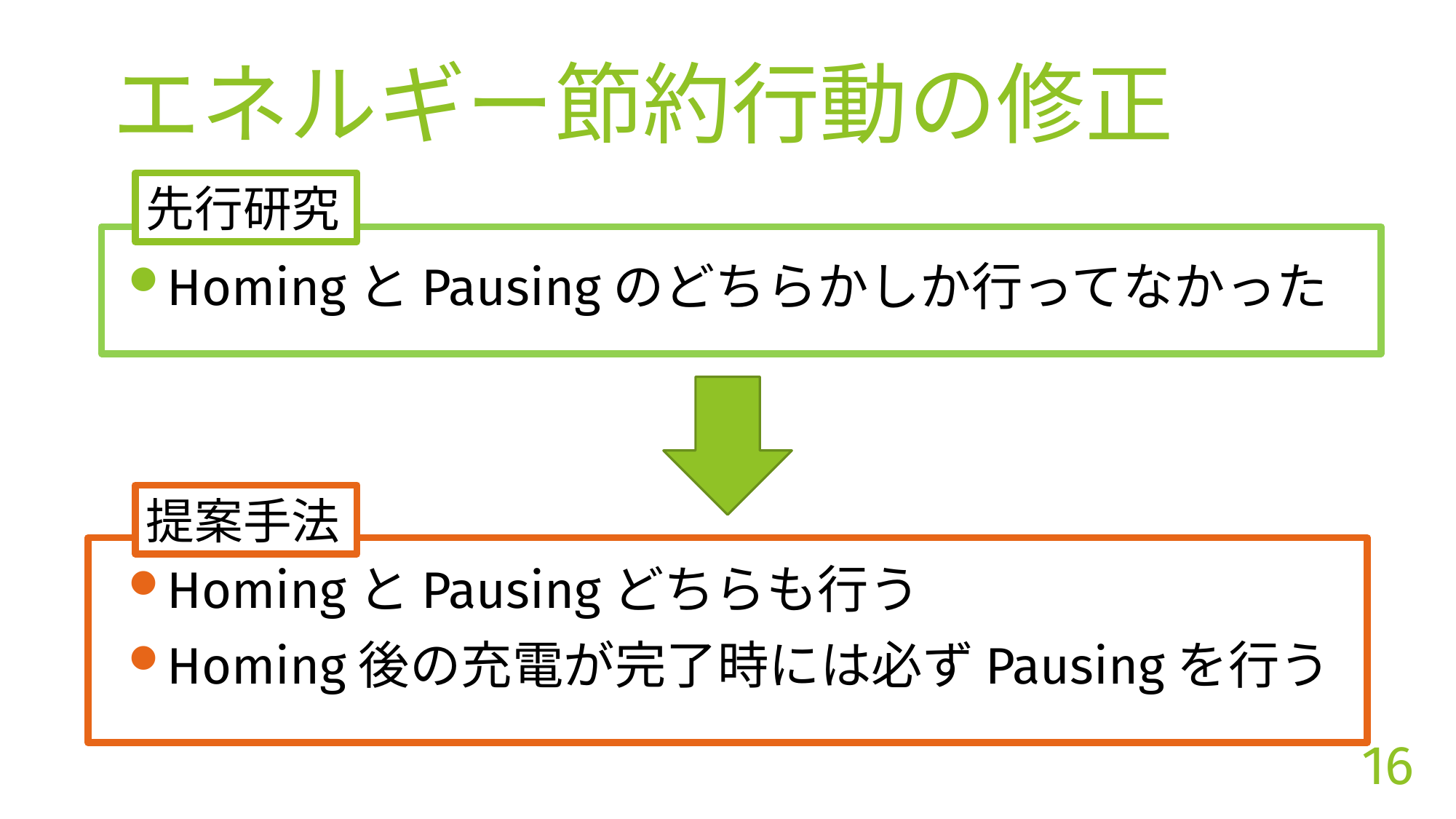

エネルギー節約行動の修正

HomingとPausingのどちらかしか行ってなかった

HomingとPausingどちらも行う
Homing後の充電が完了時には必ずPausingを行う

先行研究

提案手法

16
16